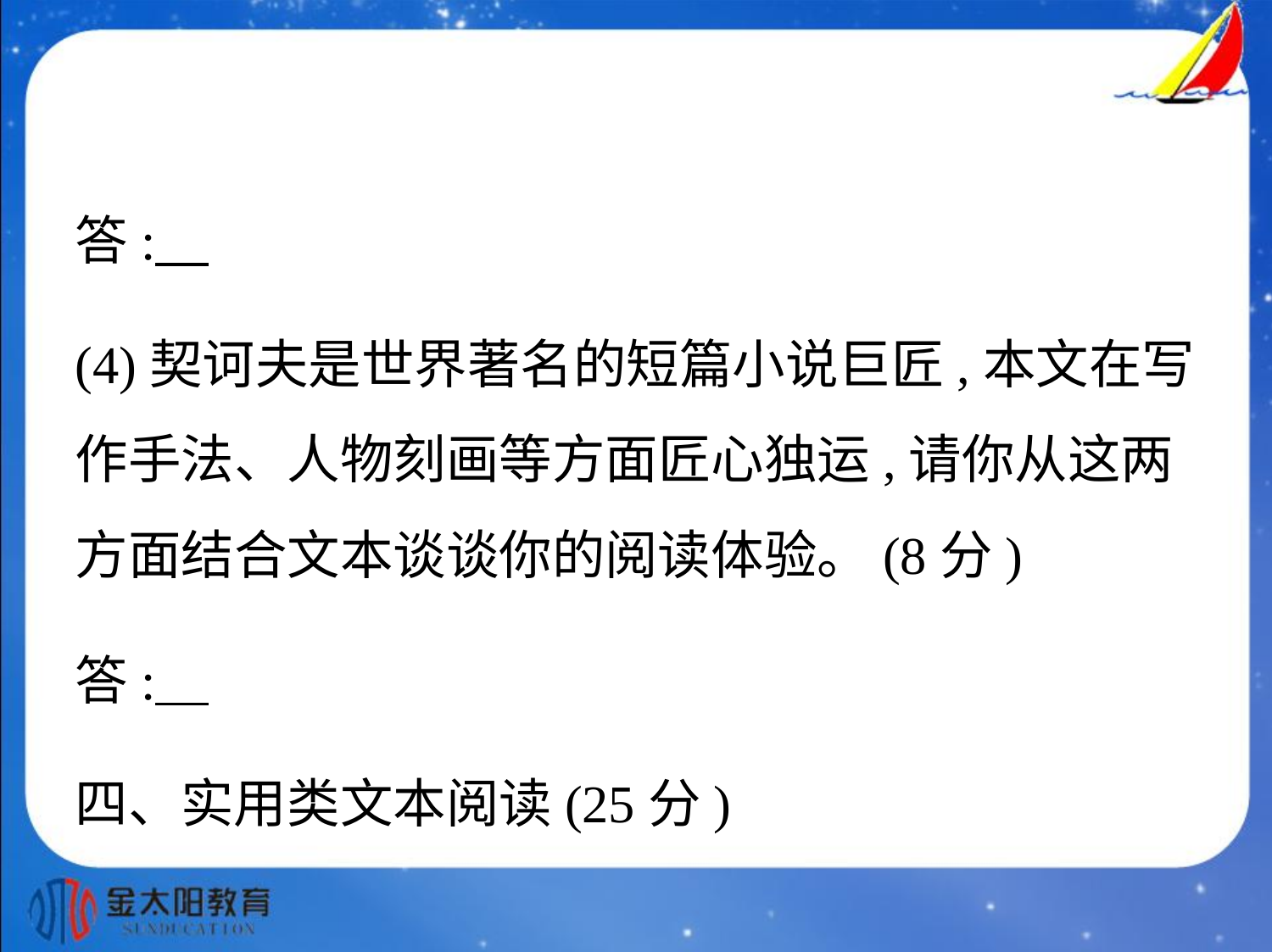

答:
(4)契诃夫是世界著名的短篇小说巨匠,本文在写
作手法、人物刻画等方面匠心独运,请你从这两
方面结合文本谈谈你的阅读体验。(8分)
答:
四、实用类文本阅读(25分)